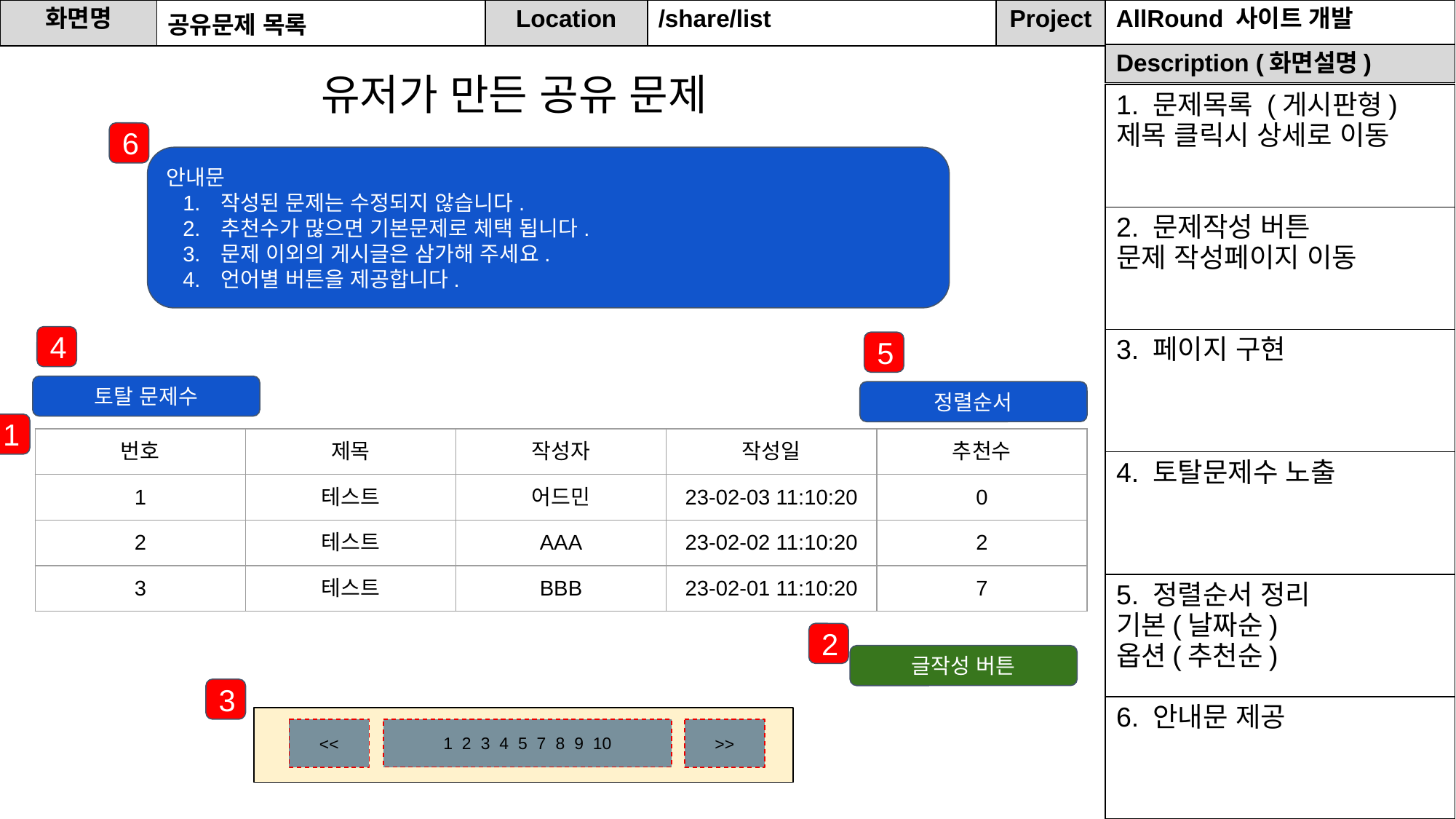

| 화면명 | 공유문제 목록 | Location | /share/list | Project | AllRound 사이트 개발 |
| --- | --- | --- | --- | --- | --- |
| Description (화면설명) |
| --- |
유저가 만든 공유 문제
| 1. 문제목록 (게시판형) 제목 클릭시 상세로 이동 |
| --- |
| 2. 문제작성 버튼 문제 작성페이지 이동 |
| 3. 페이지 구현 |
| 4. 토탈문제수 노출 |
| 5. 정렬순서 정리 기본(날짜순) 옵션(추천순) |
| 6. 안내문 제공 |
6
안내문
작성된 문제는 수정되지 않습니다.
추천수가 많으면 기본문제로 체택 됩니다.
문제 이외의 게시글은 삼가해 주세요.
언어별 버튼을 제공합니다.
4
5
토탈 문제수
정렬순서
1
| 번호 | 제목 | 작성자 | 작성일 | 추천수 |
| --- | --- | --- | --- | --- |
| 1 | 테스트 | 어드민 | 23-02-03 11:10:20 | 0 |
| 2 | 테스트 | AAA | 23-02-02 11:10:20 | 2 |
| 3 | 테스트 | BBB | 23-02-01 11:10:20 | 7 |
2
글작성 버튼
3

1  2  3  4  5  7  8  9  10
>>
<<